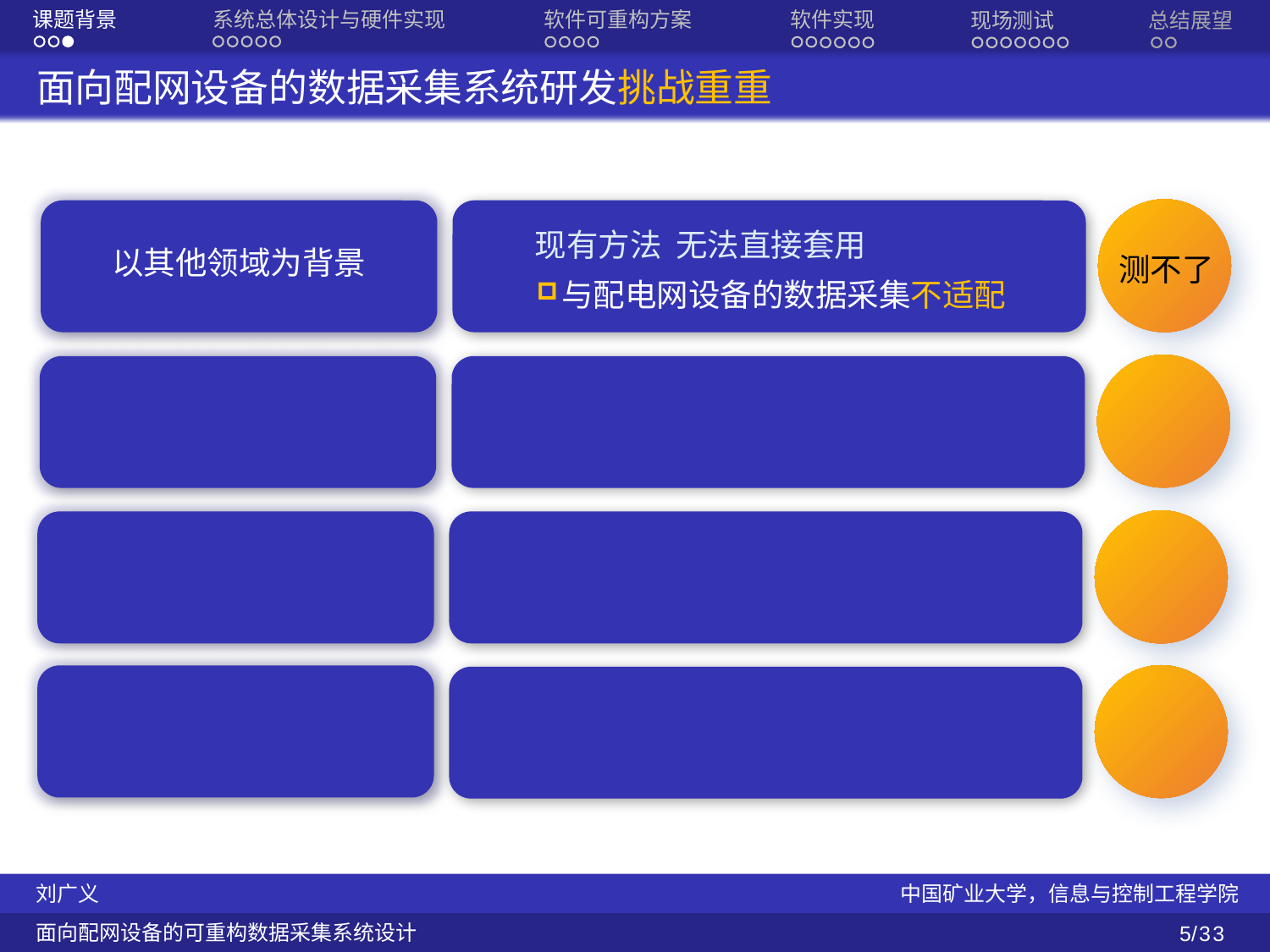

软件实现
软件可重构方案
系统总体设计与硬件实现
课题背景
现场测试
总结展望

    面向配网设备的数据采集系统研发挑战重重

现有方法  无法直接套用

以其他领域为背景
测不了
与配电网设备的数据采集不适配